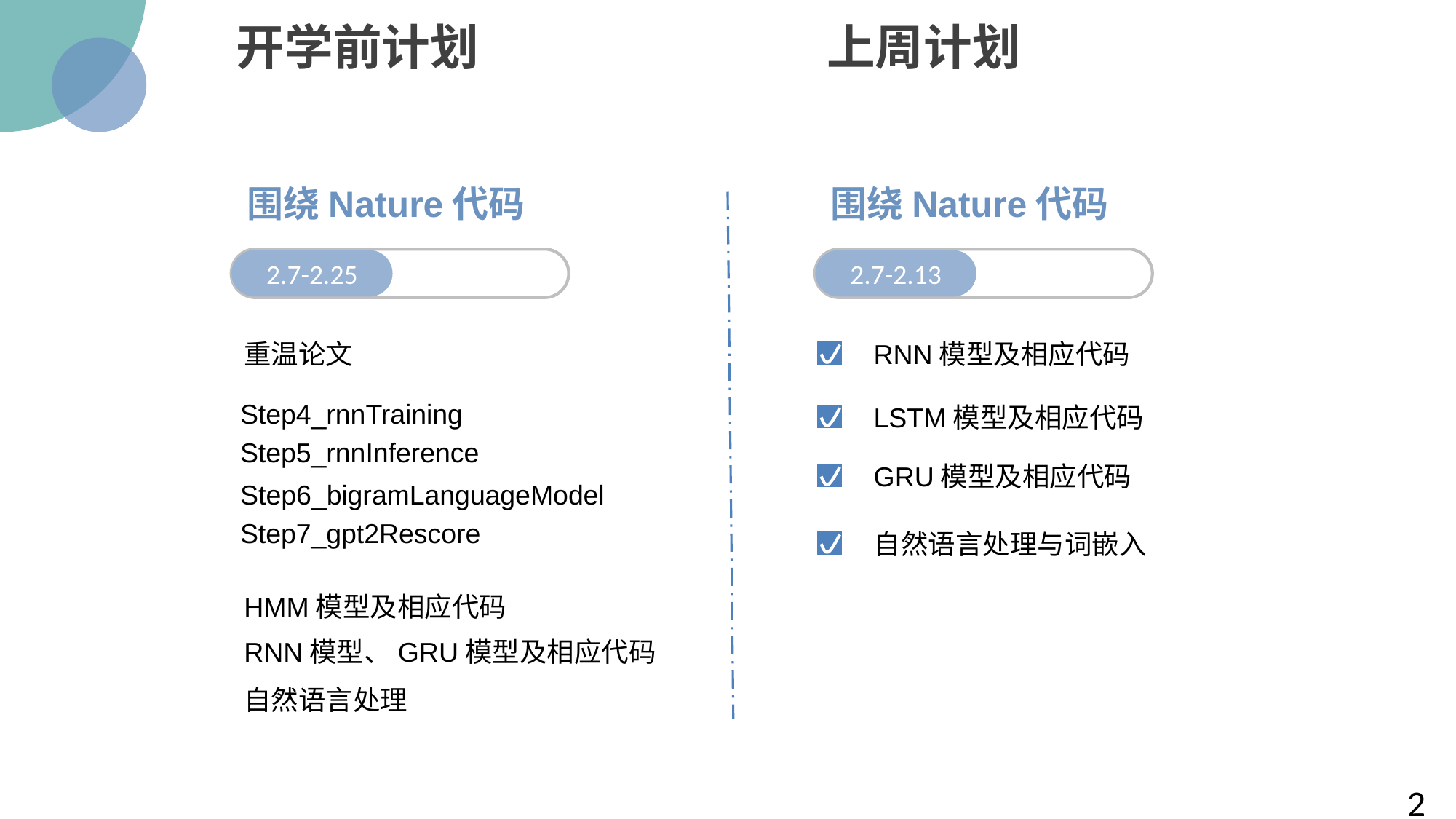

开学前计划
上周计划

围绕Nature代码
围绕Nature代码

2.7-2.25
2.7-2.13
重温论文
RNN模型及相应代码

Step4_rnnTraining
LSTM模型及相应代码

Step5_rnnInference
GRU模型及相应代码

Step6_bigramLanguageModel
Step7_gpt2Rescore
自然语言处理与词嵌入

HMM模型及相应代码
RNN模型、GRU模型及相应代码
自然语言处理